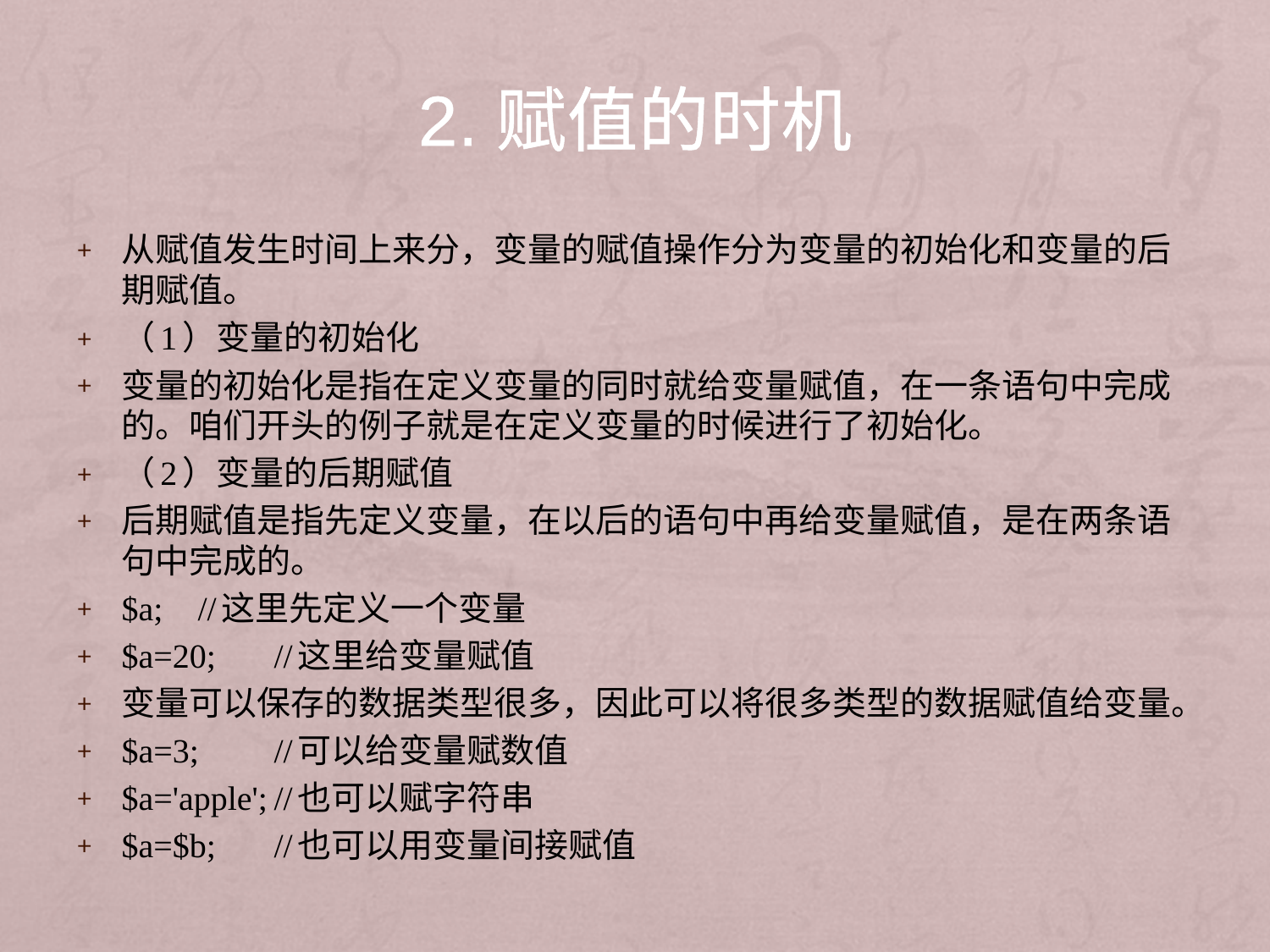

# 2.赋值的时机
从赋值发生时间上来分，变量的赋值操作分为变量的初始化和变量的后期赋值。
（1）变量的初始化
变量的初始化是指在定义变量的同时就给变量赋值，在一条语句中完成的。咱们开头的例子就是在定义变量的时候进行了初始化。
（2）变量的后期赋值
后期赋值是指先定义变量，在以后的语句中再给变量赋值，是在两条语句中完成的。
$a;	//这里先定义一个变量
$a=20;	//这里给变量赋值
变量可以保存的数据类型很多，因此可以将很多类型的数据赋值给变量。
$a=3;	//可以给变量赋数值
$a='apple';	//也可以赋字符串
$a=$b;	//也可以用变量间接赋值